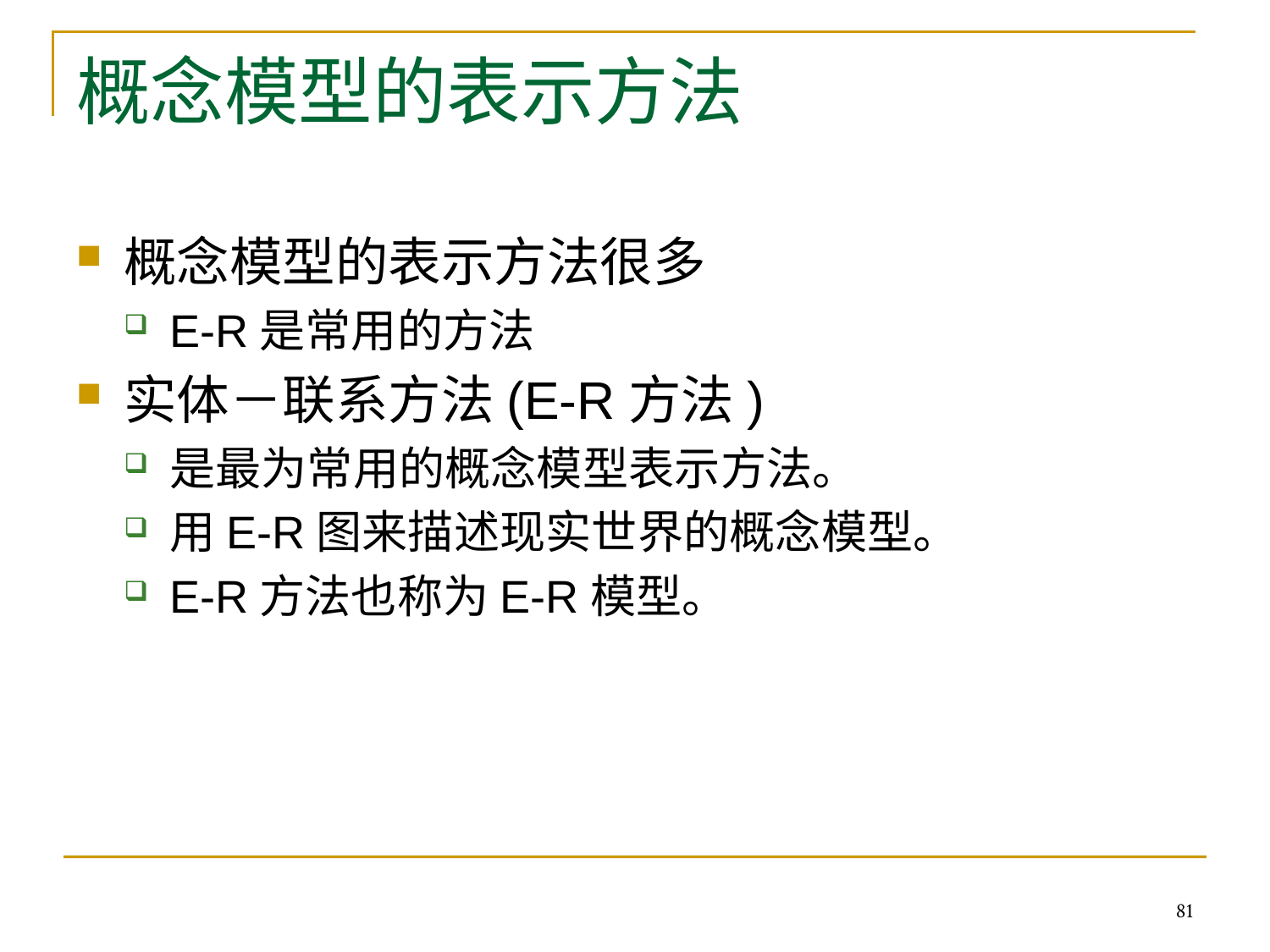

# 概念模型的表示方法
概念模型的表示方法很多
E-R是常用的方法
实体－联系方法(E-R方法)
是最为常用的概念模型表示方法。
用E-R图来描述现实世界的概念模型。
E-R方法也称为E-R模型。

81